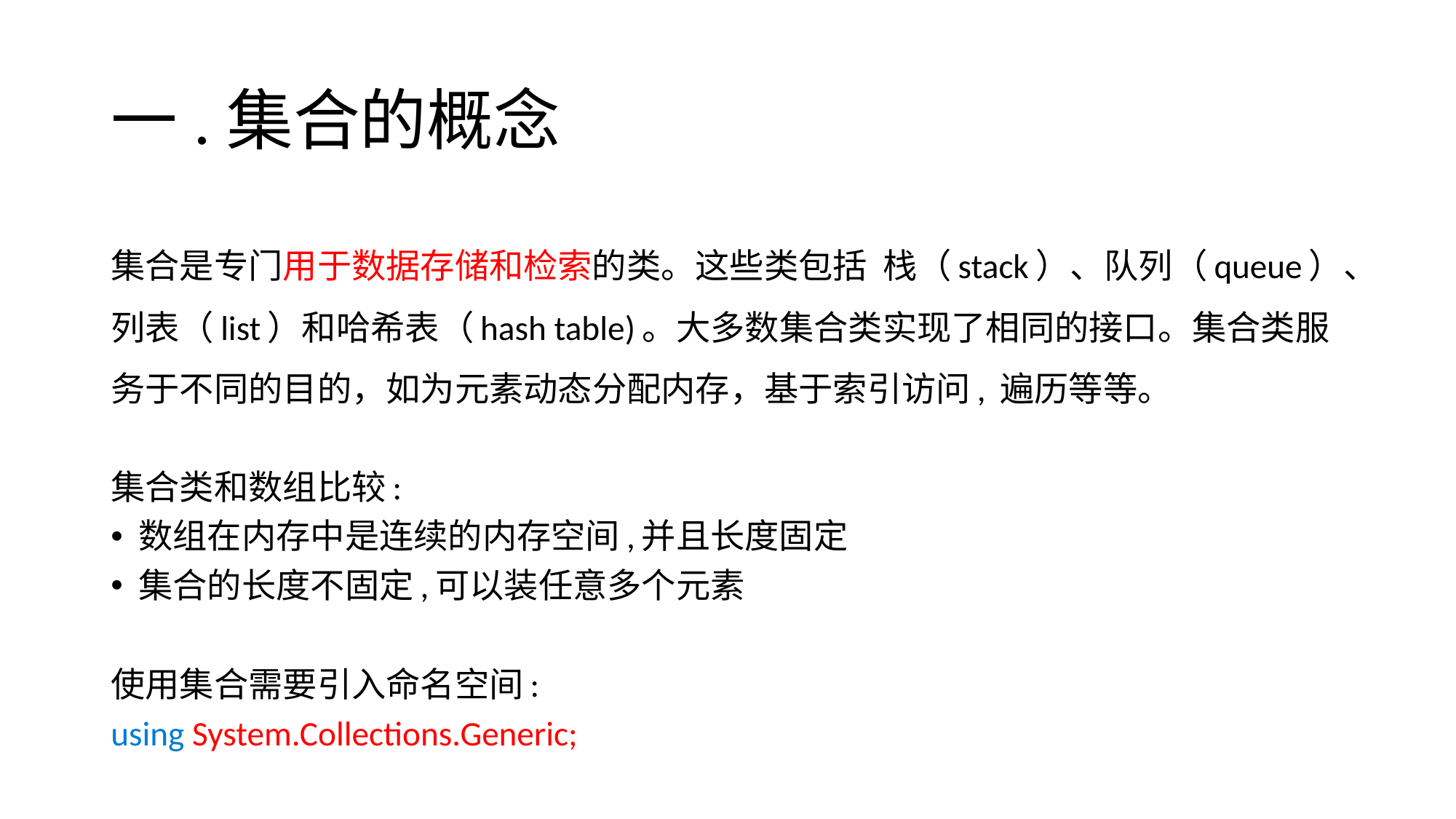

# 一.集合的概念
集合是专门用于数据存储和检索的类。这些类包括  栈（stack）、队列（queue）、列表（list）和哈希表（hash table)。大多数集合类实现了相同的接口。集合类服务于不同的目的，如为元素动态分配内存，基于索引访问, 遍历等等。

集合类和数组比较:
数组在内存中是连续的内存空间,并且长度固定
集合的长度不固定,可以装任意多个元素

使用集合需要引入命名空间:
using System.Collections.Generic;